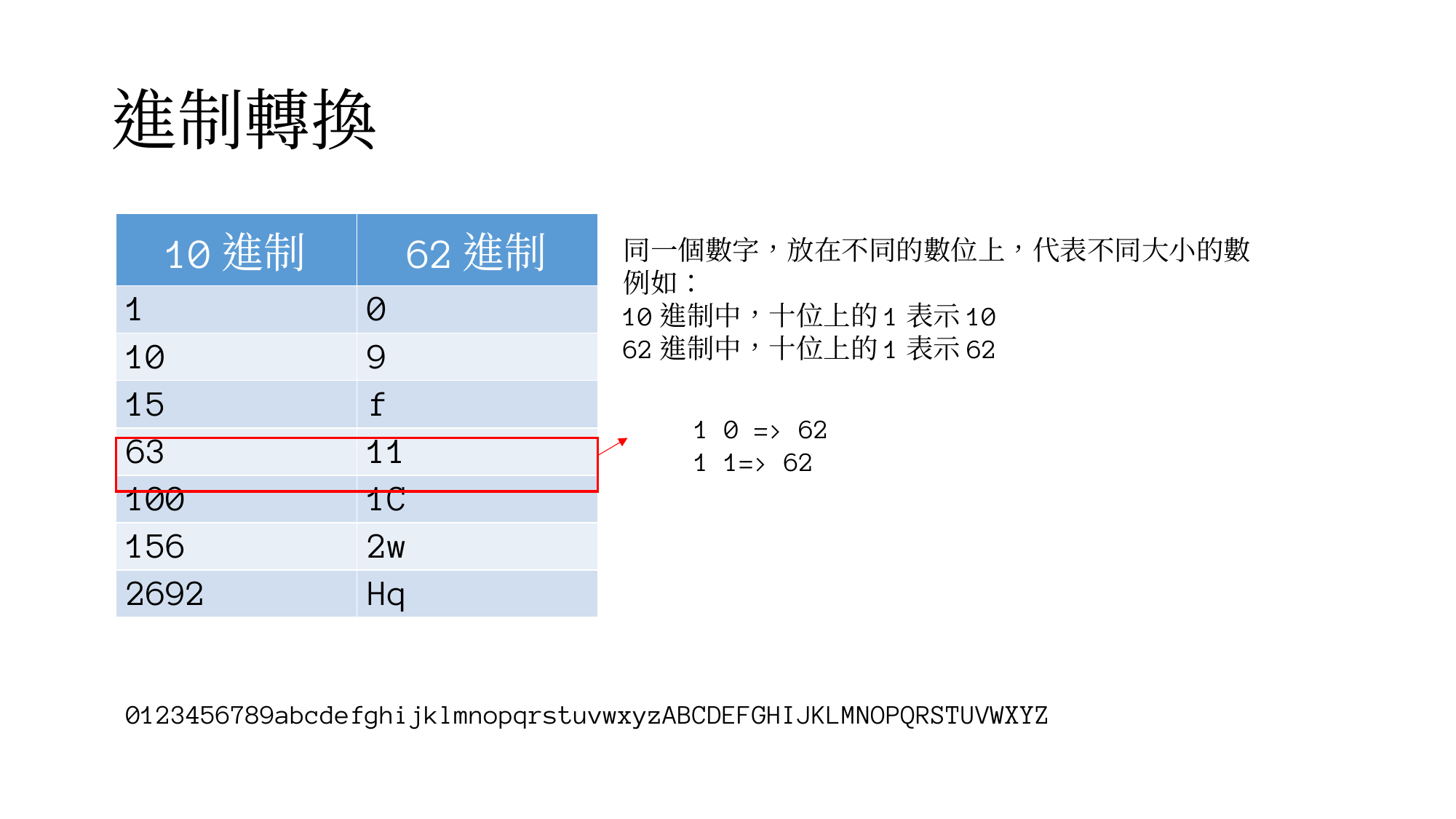

# 進制轉換
| 10進制 | 62進制 |
| --- | --- |
| 1 | 0 |
| 10 | 9 |
| 15 | f |
| 63 | 11 |
| 100 | 1C |
| 156 | 2w |
| 2692 | Hq |
同一個數字，放在不同的數位上，代表不同大小的數
例如：
10進制中，十位上的1表示10
62進制中，十位上的1表示62

1 0 => 62
1 1=> 62

0123456789abcdefghijklmnopqrstuvwxyzABCDEFGHIJKLMNOPQRSTUVWXYZ